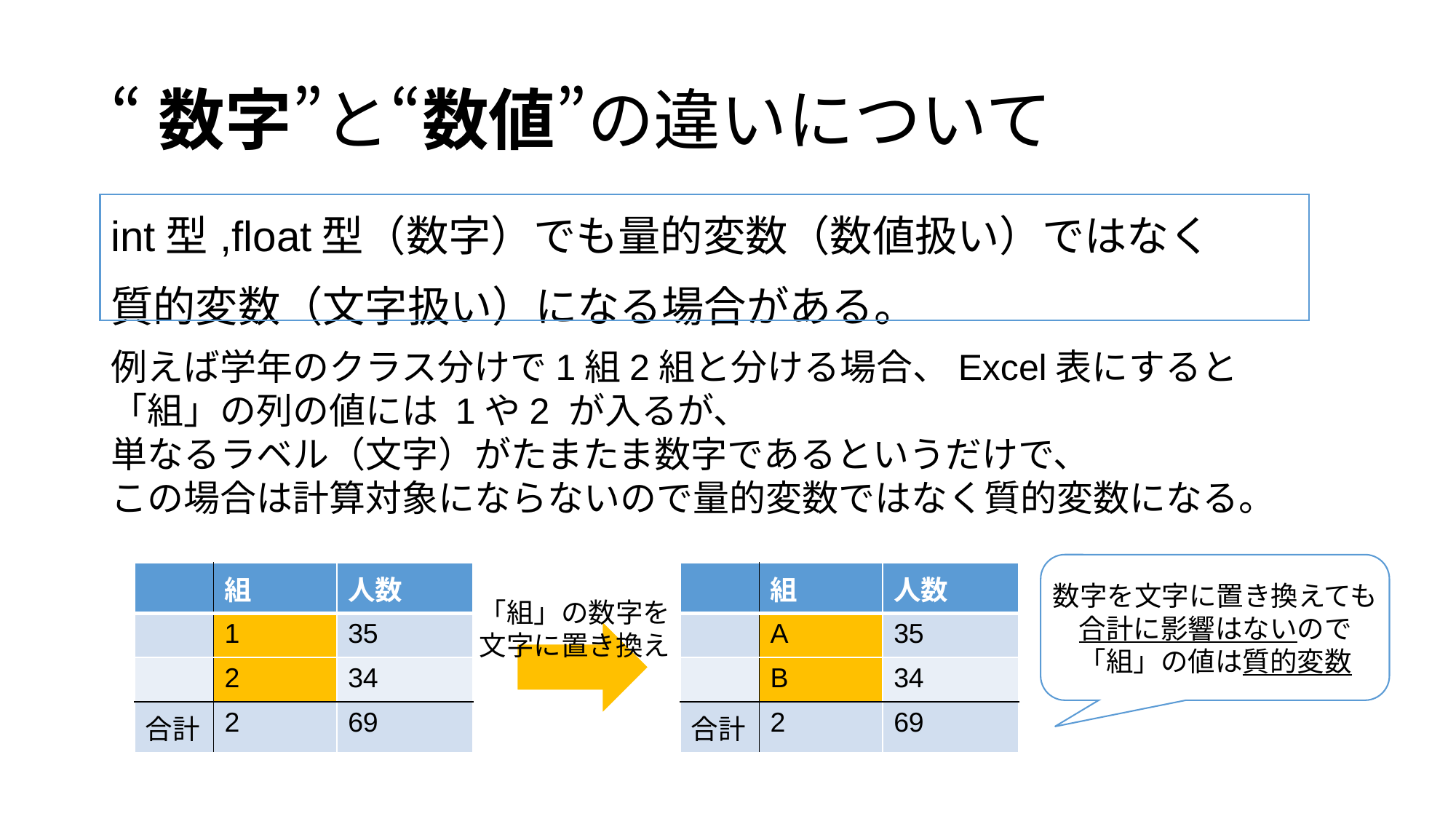

# “数字”と“数値”の違いについて

int型,float型（数字）でも量的変数（数値扱い）ではなく
質的変数（文字扱い）になる場合がある。
例えば学年のクラス分けで1組2組と分ける場合、Excel表にすると
「組」の列の値には 1や2 が入るが、
単なるラベル（文字）がたまたま数字であるというだけで、
この場合は計算対象にならないので量的変数ではなく質的変数になる。

数字を文字に置き換えても
合計に影響はないので
「組」の値は質的変数
|  | 組 | 人数 |
| --- | --- | --- |
|  | 1 | 35 |
|  | 2 | 34 |
| 合計 | 2 | 69 |
|  | 組 | 人数 |
| --- | --- | --- |
|  | A | 35 |
|  | B | 34 |
| 合計 | 2 | 69 |
「組」の数字を
文字に置き換え